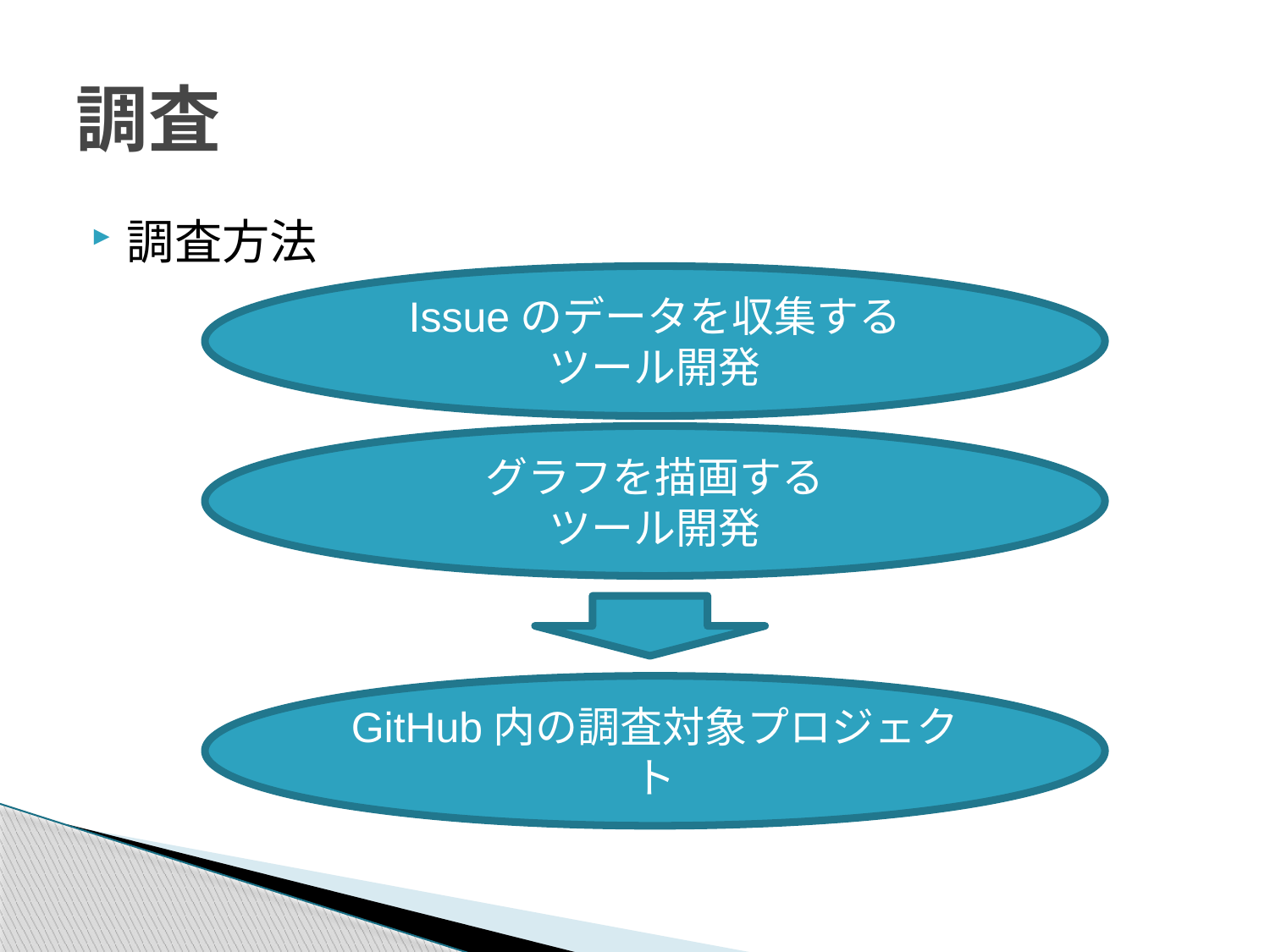

# 調査
調査方法

Issueのデータを収集する
ツール開発
グラフを描画する
ツール開発

GitHub内の調査対象プロジェクト